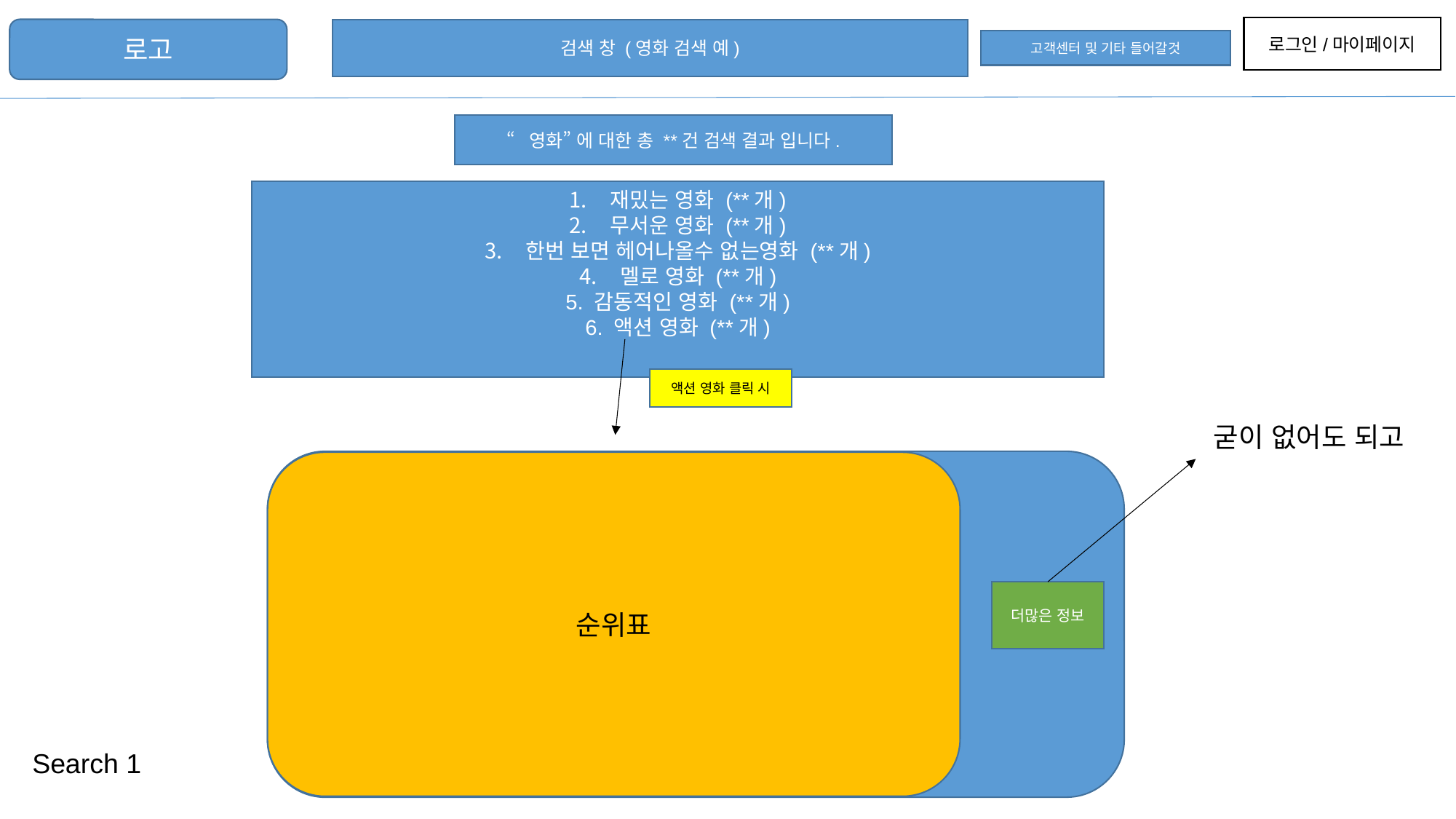

로그인/마이페이지
로고
검색 창 (영화 검색 예)
고객센터 및 기타 들어갈것
“영화” 에 대한 총 **건 검색 결과 입니다.
재밌는 영화 (**개)
무서운 영화 (**개)
한번 보면 헤어나올수 없는영화 (**개)
멜로 영화 (**개)
5. 감동적인 영화 (**개)
6. 액션 영화 (**개)

액션 영화 클릭 시
굳이 없어도 되고

순위표
더많은 정보
Search 1